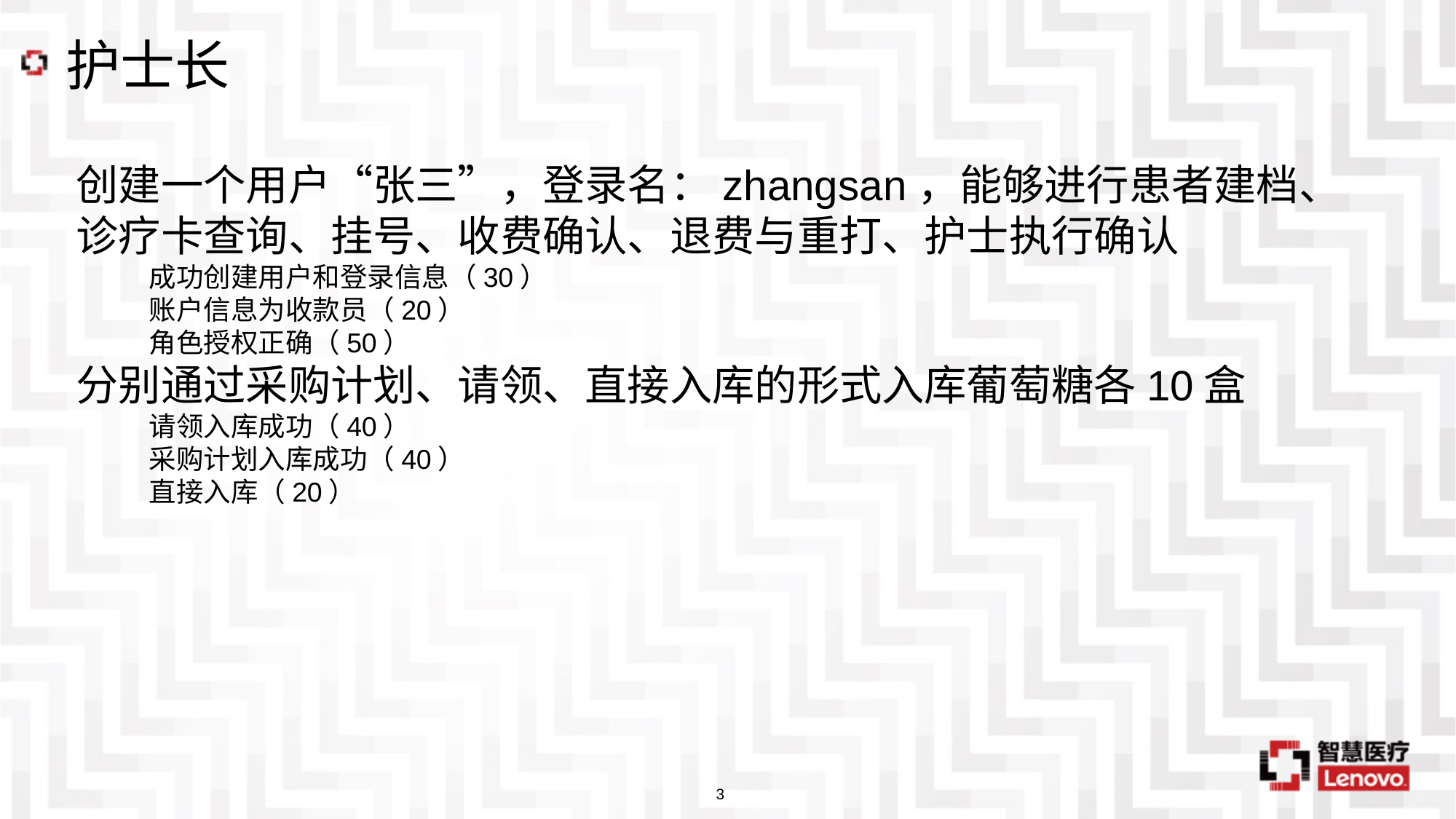

# 护士长
创建一个用户“张三”，登录名：zhangsan，能够进行患者建档、诊疗卡查询、挂号、收费确认、退费与重打、护士执行确认
成功创建用户和登录信息（30）
账户信息为收款员（20）
角色授权正确（50）
分别通过采购计划、请领、直接入库的形式入库葡萄糖各10盒
请领入库成功（40）
采购计划入库成功（40）
直接入库（20）